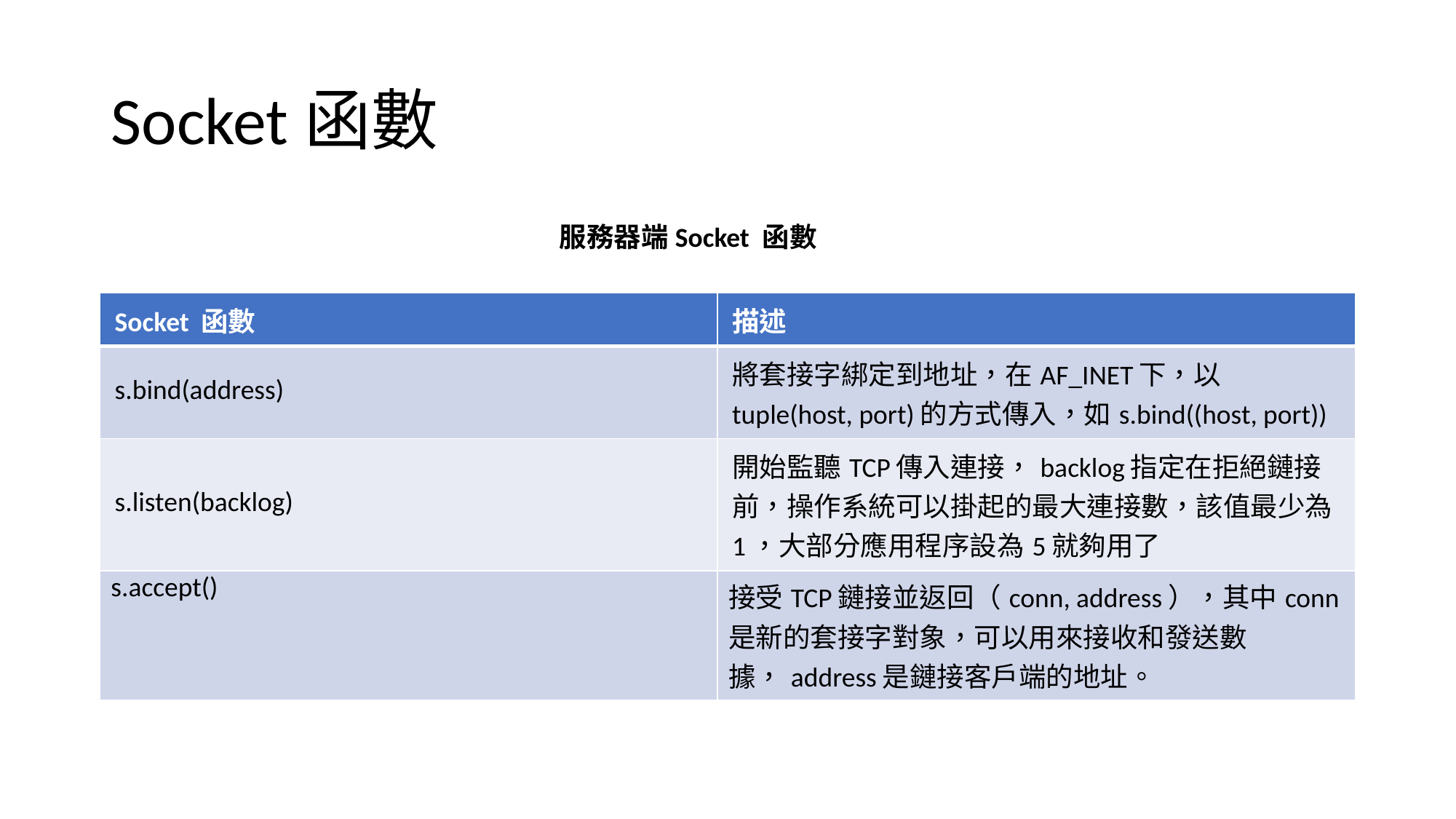

# Socket函數
服務器端Socket 函數
| Socket 函數 | 描述 |
| --- | --- |
| s.bind(address) | 將套接字綁定到地址，在AF\_INET下，以tuple(host, port)的方式傳入，如s.bind((host, port)) |
| s.listen(backlog) | 開始監聽TCP傳入連接，backlog指定在拒絕鏈接前，操作系統可以掛起的最大連接數，該值最少為1，大部分應用程序設為5就夠用了 |
| s.accept() | 接受TCP鏈接並返回（conn, address），其中conn是新的套接字對象，可以用來接收和發送數據，address是鏈接客戶端的地址。 |